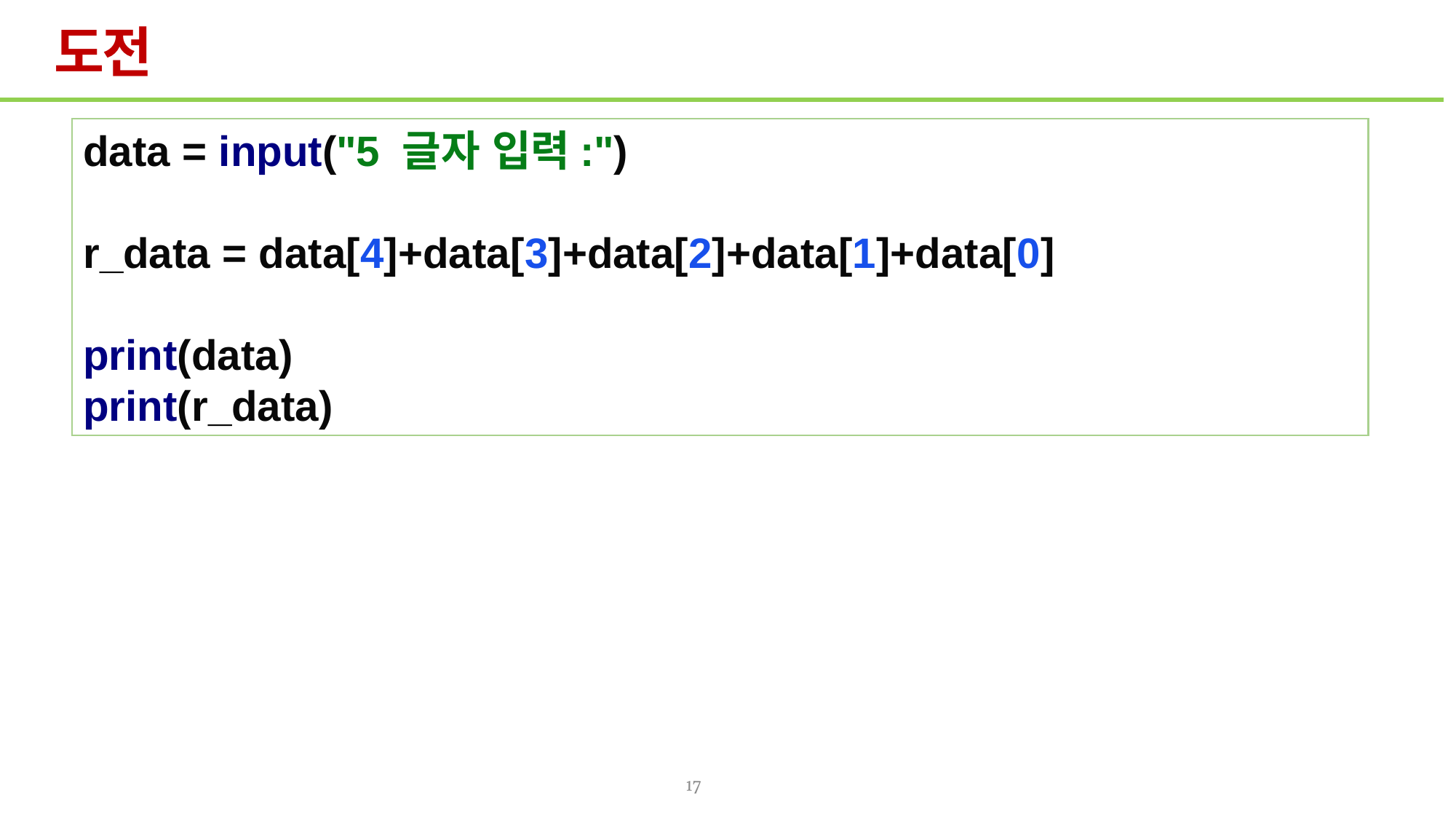

# 도전
data = input("5 글자 입력:")
r_data = data[4]+data[3]+data[2]+data[1]+data[0]
print(data)
print(r_data)
17